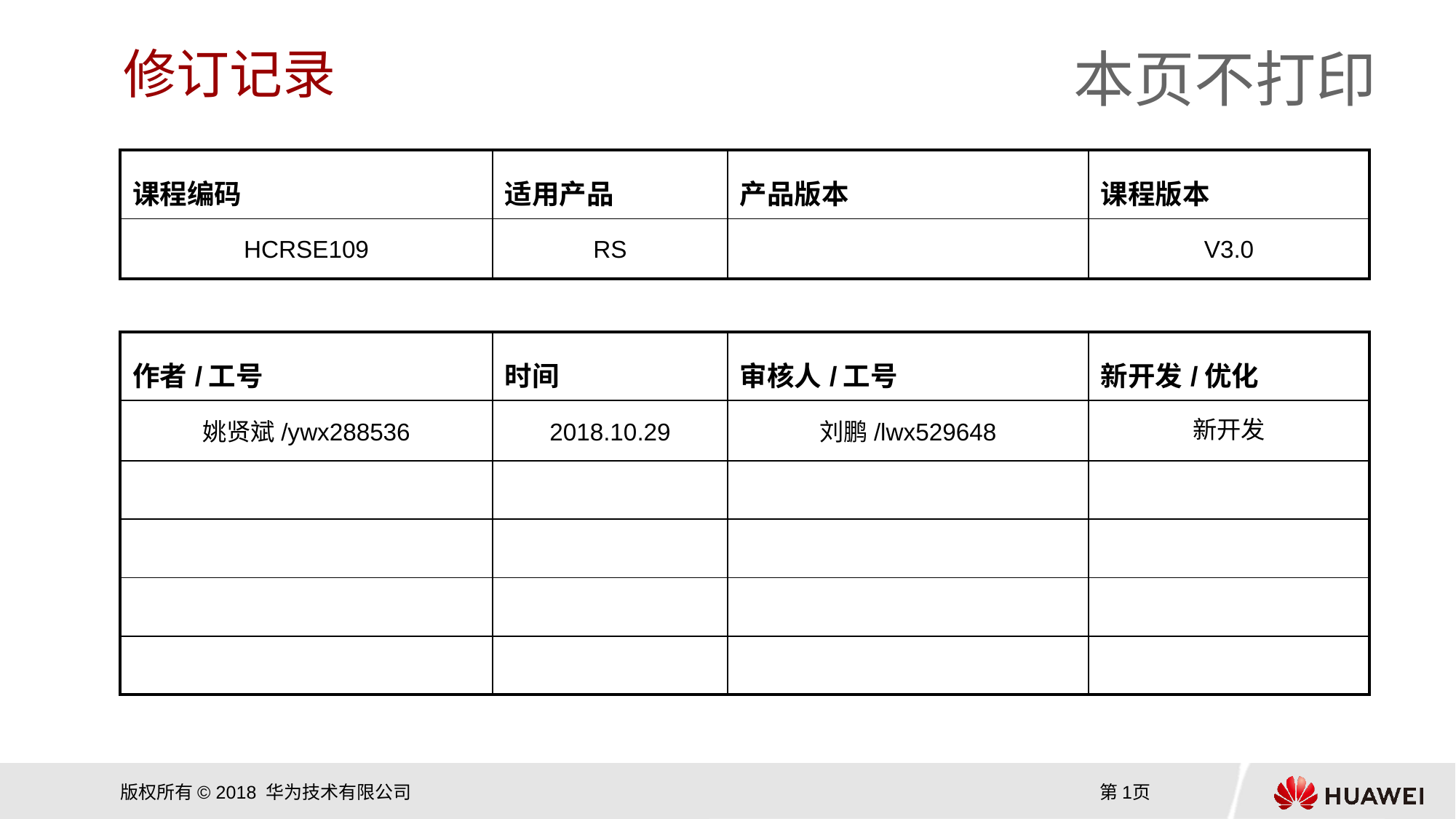

HCRSE109
RS

V3.0
新开发
姚贤斌/ywx288536
2018.10.29
刘鹏/lwx529648